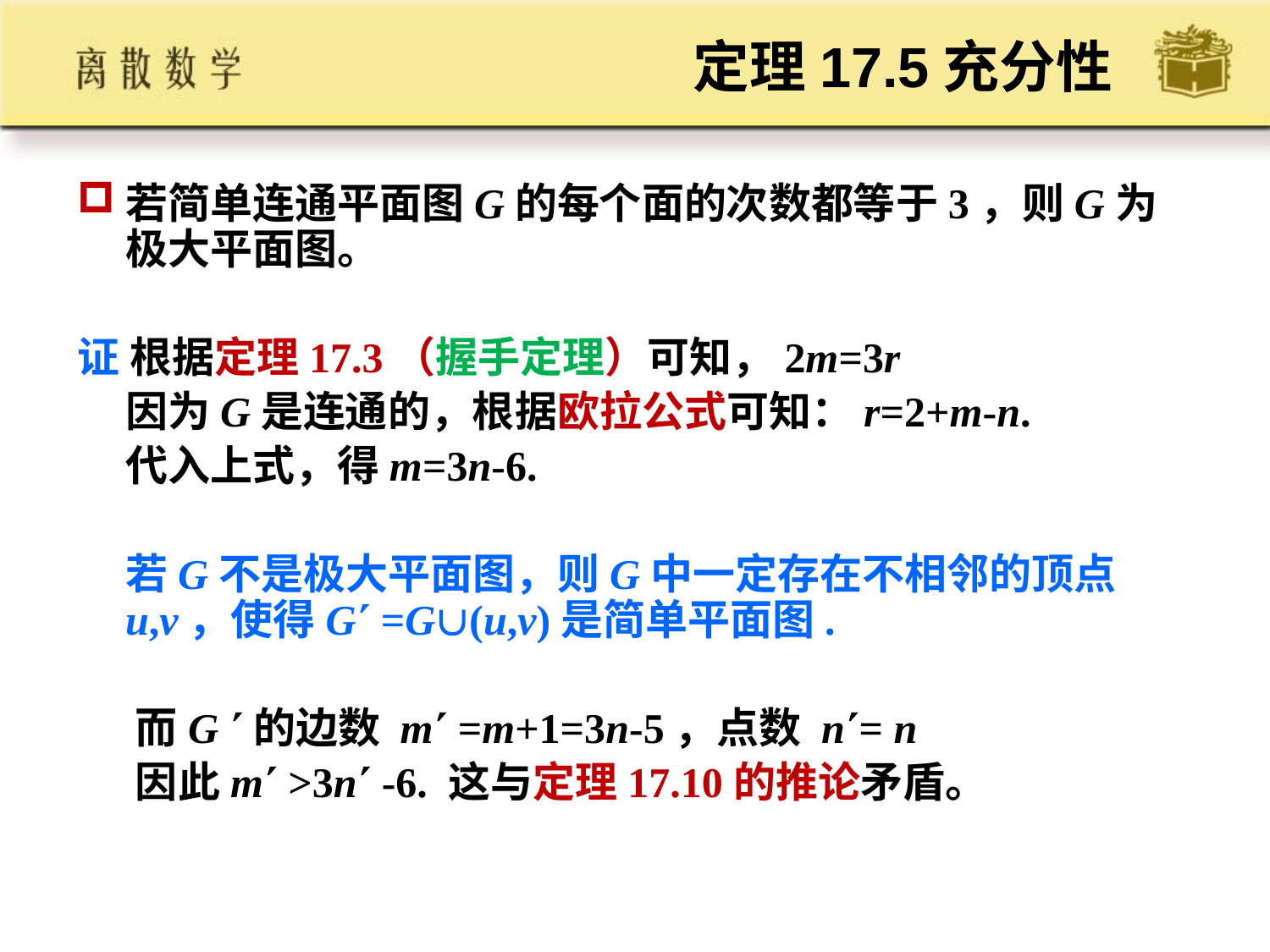

# 定理17.5充分性
若简单连通平面图G的每个面的次数都等于3，则G为极大平面图。

证 根据定理17.3（握手定理）可知，2m=3r
	因为G是连通的，根据欧拉公式可知：r=2+m-n.
	代入上式，得m=3n-6.

	若G不是极大平面图，则G中一定存在不相邻的顶点u,v，使得G′ =G∪(u,v)是简单平面图.

     而G ′的边数 m′ =m+1=3n-5，点数 n′= n
     因此m′ >3n′ -6. 这与定理17.10的推论矛盾。